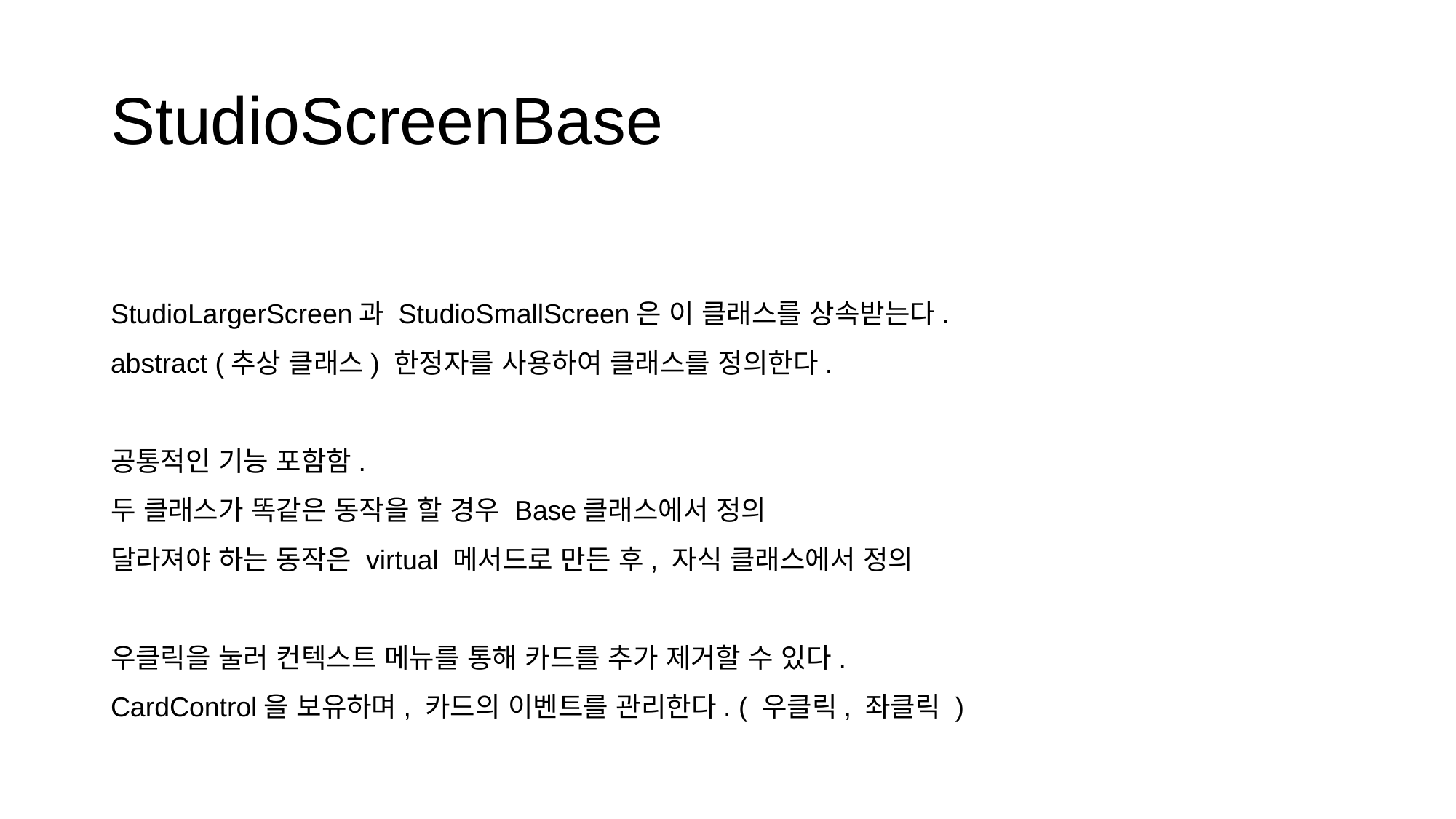

# StudioScreenBase
StudioLargerScreen과 StudioSmallScreen은 이 클래스를 상속받는다.
abstract (추상 클래스) 한정자를 사용하여 클래스를 정의한다.

공통적인 기능 포함함.
두 클래스가 똑같은 동작을 할 경우 Base클래스에서 정의
달라져야 하는 동작은 virtual 메서드로 만든 후, 자식 클래스에서 정의

우클릭을 눌러 컨텍스트 메뉴를 통해 카드를 추가 제거할 수 있다.
CardControl을 보유하며, 카드의 이벤트를 관리한다. ( 우클릭, 좌클릭 )